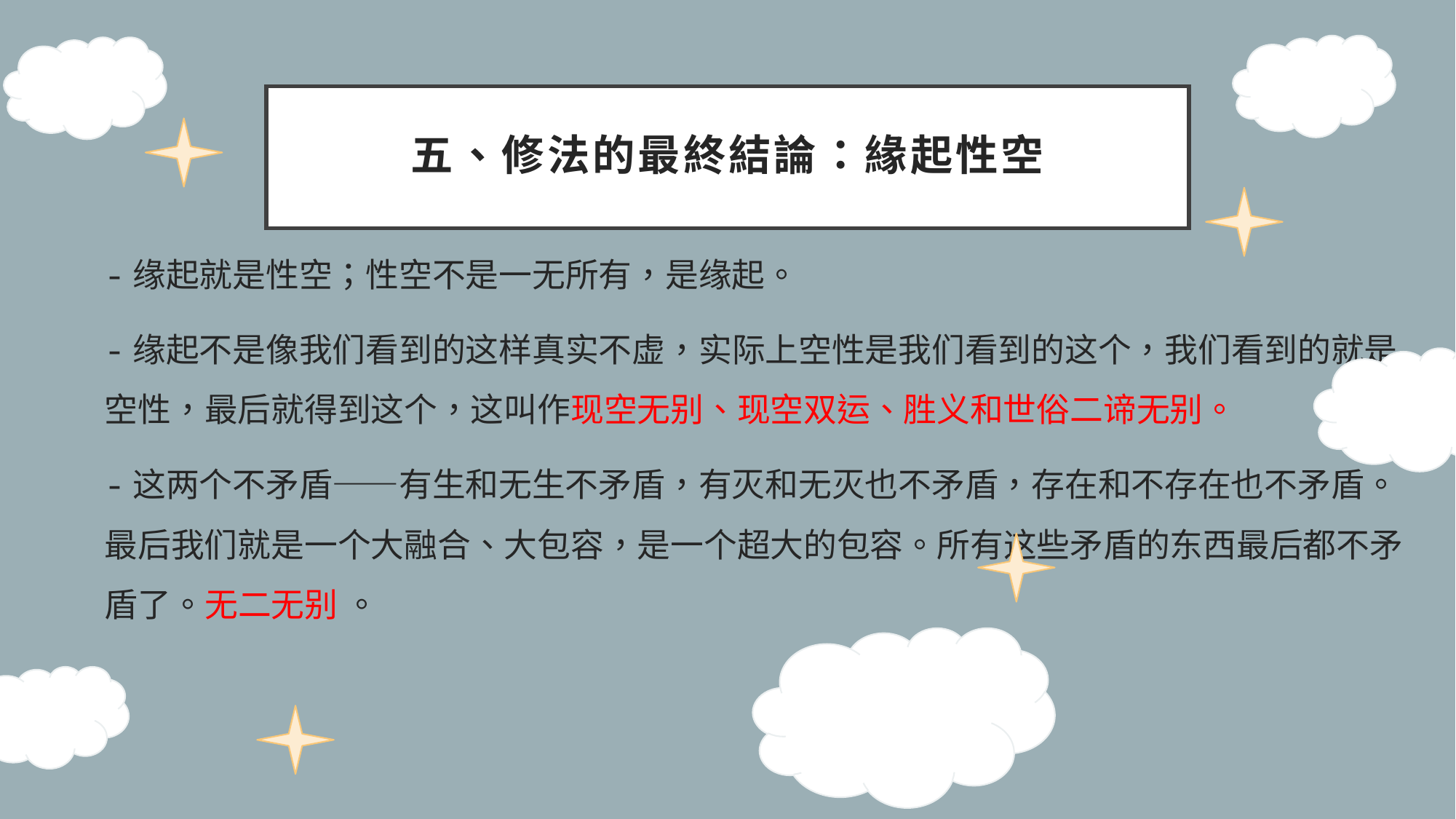

# 五、修法的最終結論：緣起性空

-缘起就是性空；性空不是一无所有，是缘起。
-缘起不是像我们看到的这样真实不虚，实际上空性是我们看到的这个，我们看到的就是空性，最后就得到这个，这叫作现空无别、现空双运、胜义和世俗二谛无别。
-这两个不矛盾——有生和无生不矛盾，有灭和无灭也不矛盾，存在和不存在也不矛盾。最后我们就是一个大融合、大包容，是一个超大的包容。所有这些矛盾的东西最后都不矛盾了。无二无别 。